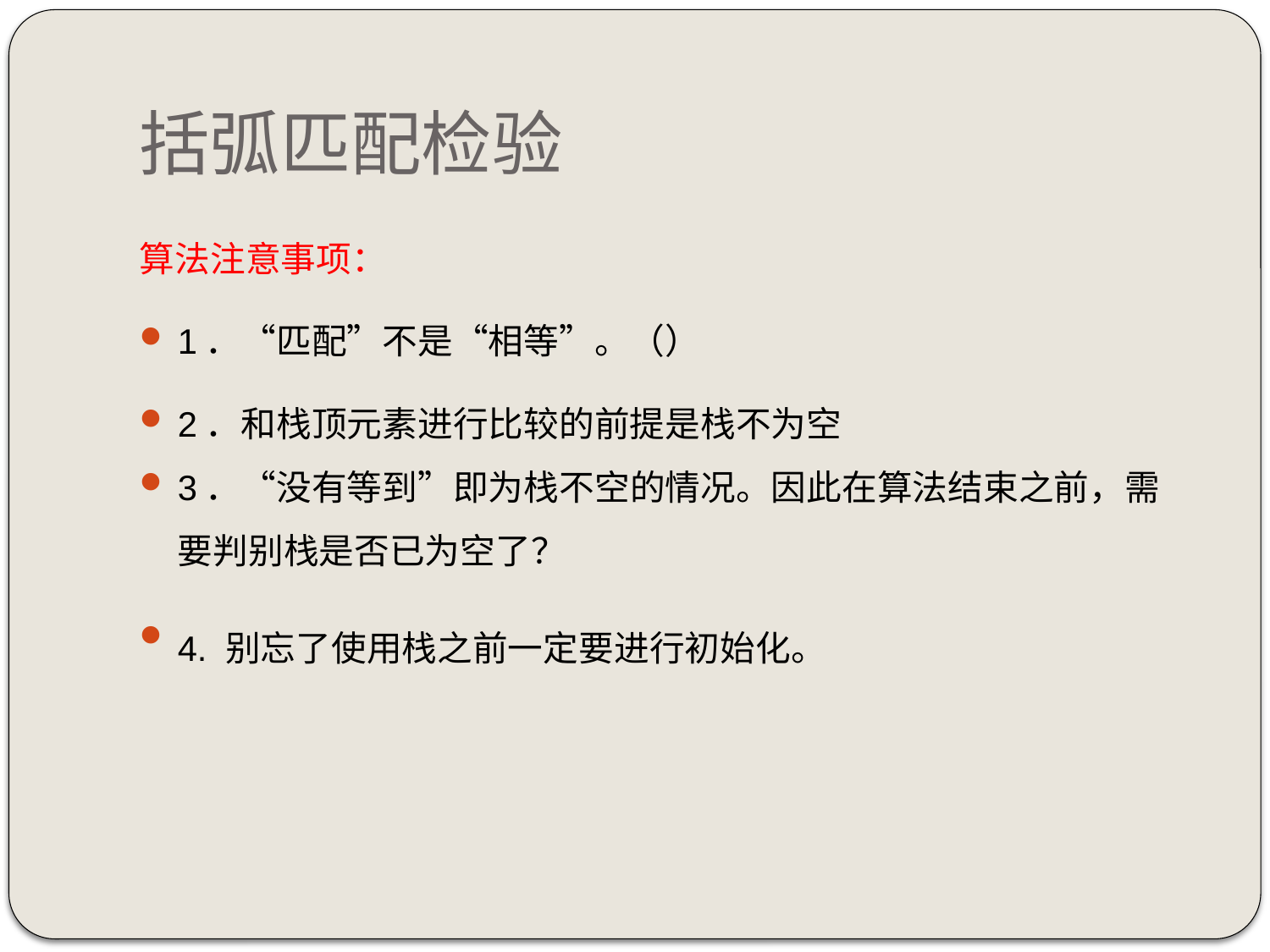

# 括弧匹配检验
算法注意事项：
1．“匹配”不是“相等”。（）
2．和栈顶元素进行比较的前提是栈不为空
3．“没有等到”即为栈不空的情况。因此在算法结束之前，需要判别栈是否已为空了？
4. 别忘了使用栈之前一定要进行初始化。